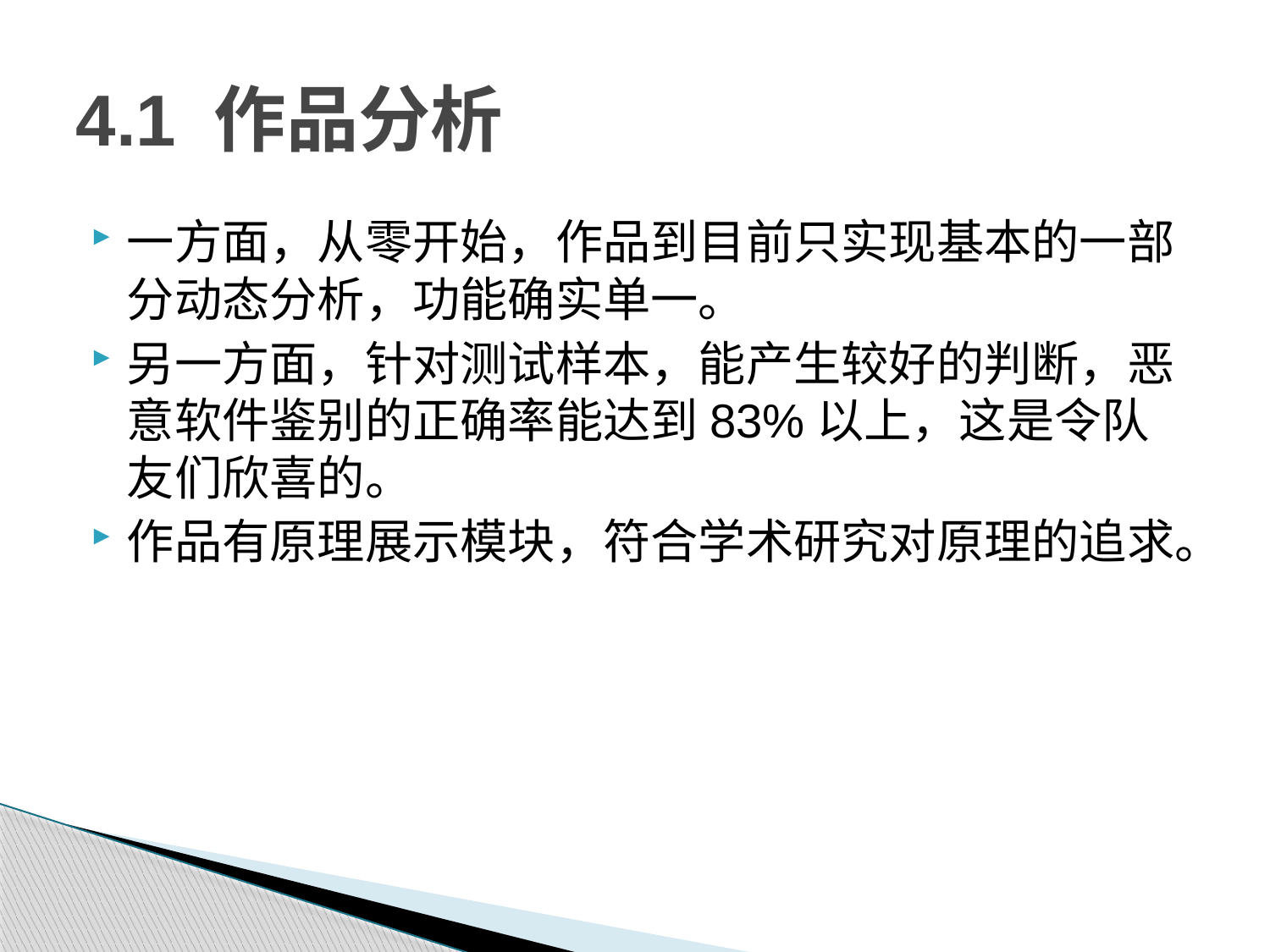

# 4.1 作品分析
一方面，从零开始，作品到目前只实现基本的一部分动态分析，功能确实单一。
另一方面，针对测试样本，能产生较好的判断，恶意软件鉴别的正确率能达到83%以上，这是令队友们欣喜的。
作品有原理展示模块，符合学术研究对原理的追求。